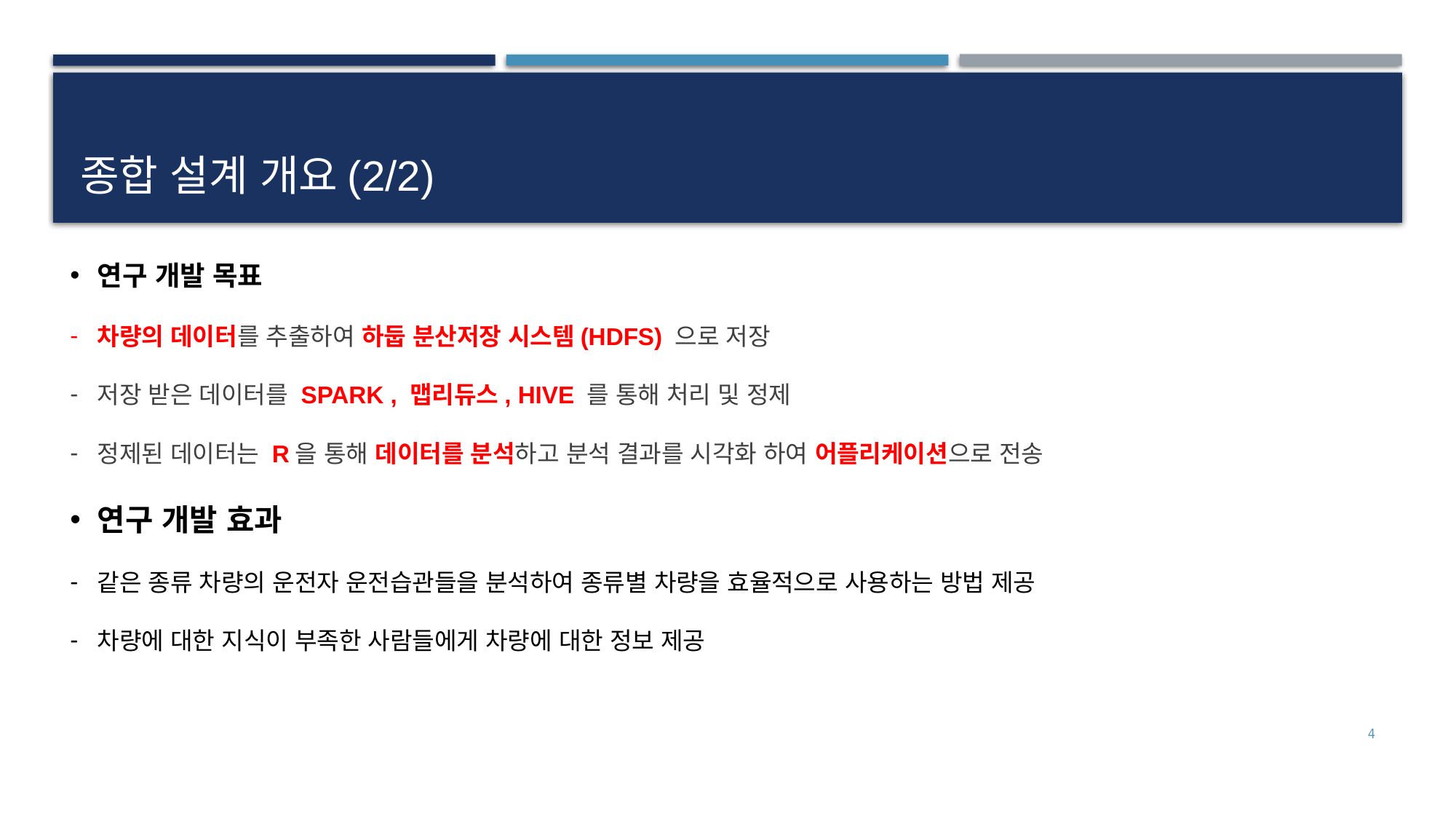

# 종합 설계 개요(2/2)

연구 개발 목표
차량의 데이터를 추출하여 하둡 분산저장 시스템(HDFS) 으로 저장
저장 받은 데이터를 SPARK , 맵리듀스, HIVE 를 통해 처리 및 정제
정제된 데이터는 R을 통해 데이터를 분석하고 분석 결과를 시각화 하여 어플리케이션으로 전송
연구 개발 효과
같은 종류 차량의 운전자 운전습관들을 분석하여 종류별 차량을 효율적으로 사용하는 방법 제공
차량에 대한 지식이 부족한 사람들에게 차량에 대한 정보 제공

4